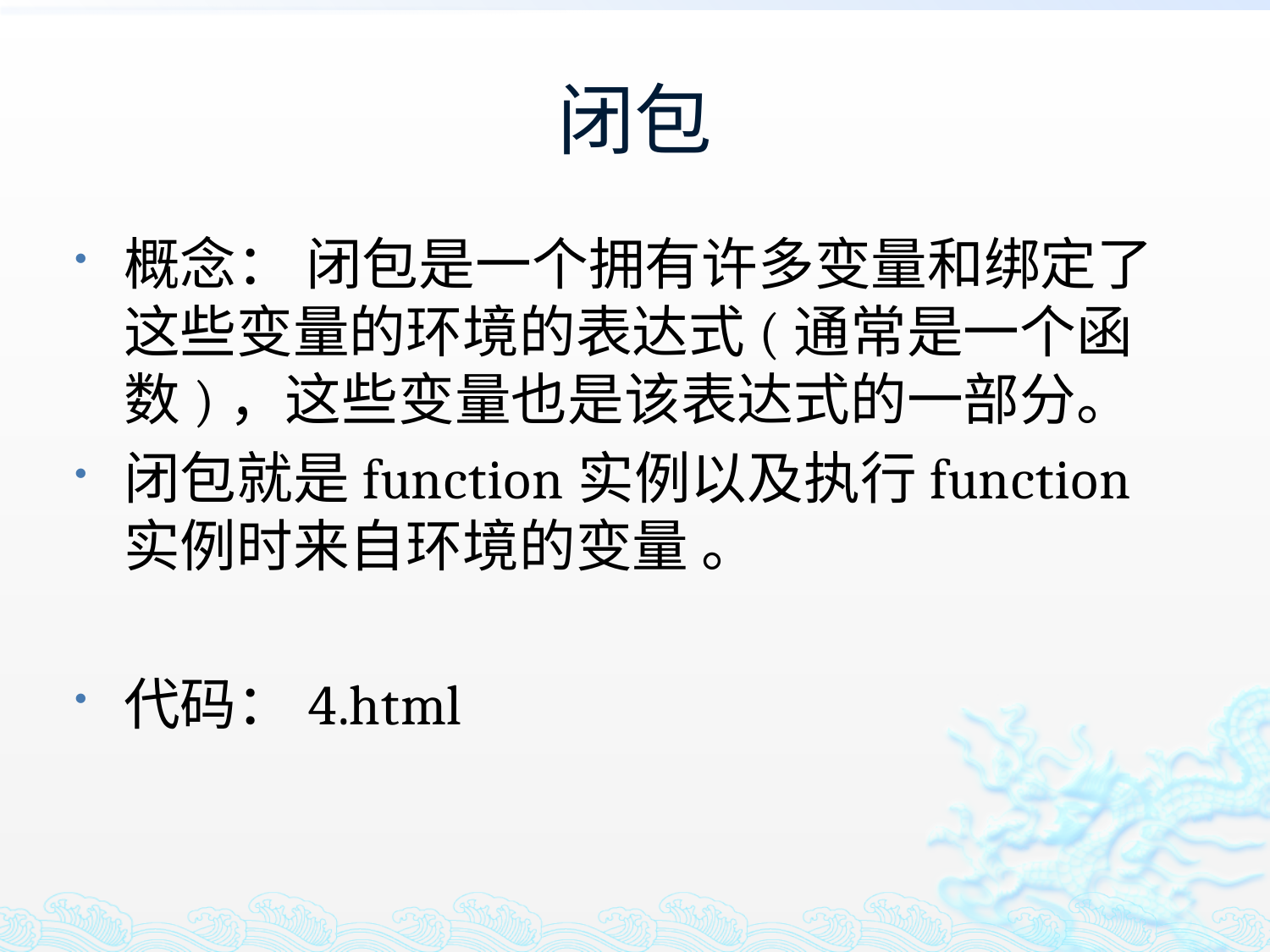

# 闭包
概念： 闭包是一个拥有许多变量和绑定了这些变量的环境的表达式(通常是一个函数)，这些变量也是该表达式的一部分。
闭包就是function实例以及执行function实例时来自环境的变量 。

代码：4.html